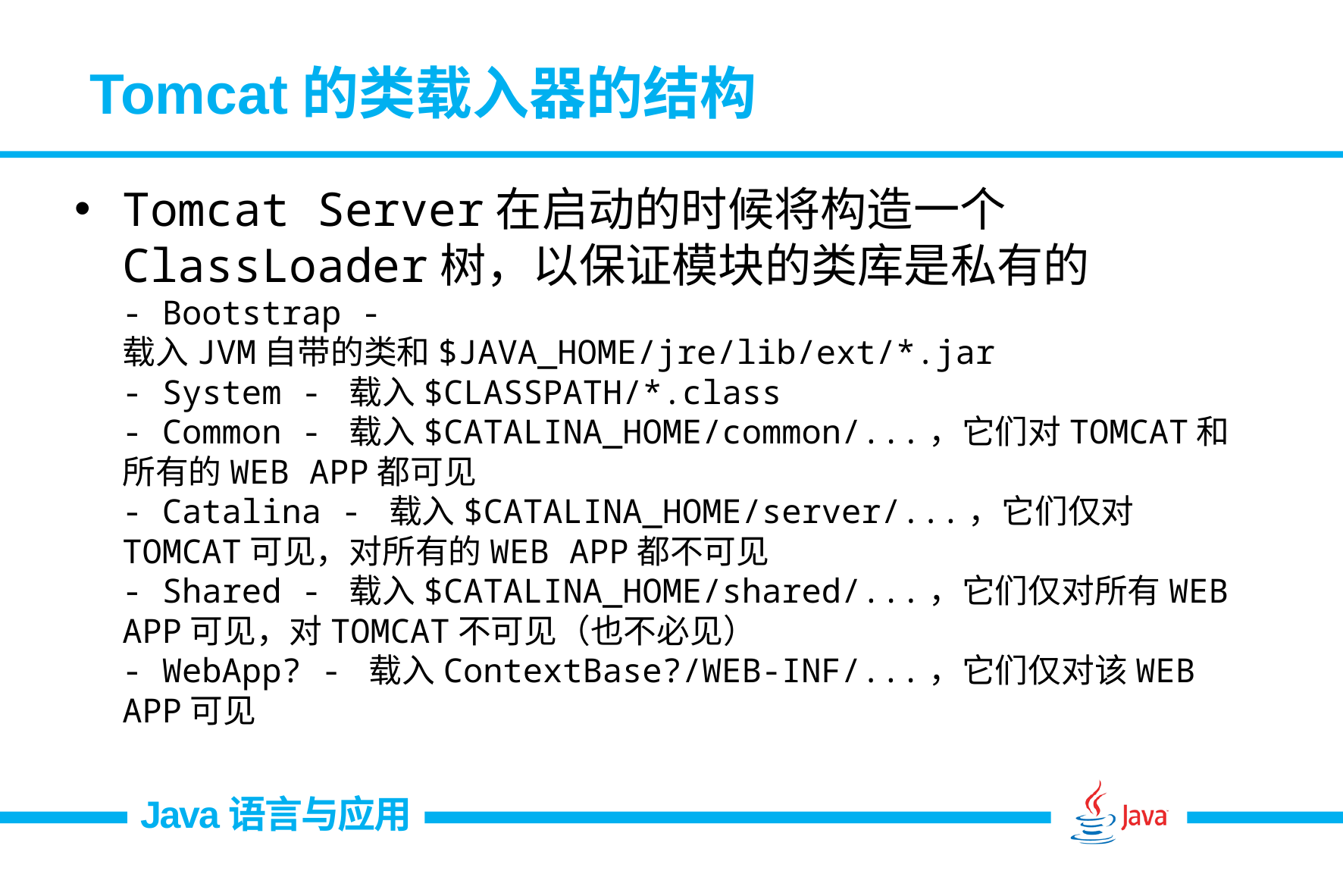

# Tomcat的类载入器的结构
Tomcat Server在启动的时候将构造一个ClassLoader树，以保证模块的类库是私有的
- Bootstrap - 载入JVM自带的类和$JAVA_HOME/jre/lib/ext/*.jar
- System - 载入$CLASSPATH/*.class
- Common - 载入$CATALINA_HOME/common/...，它们对TOMCAT和所有的WEB APP都可见
- Catalina - 载入$CATALINA_HOME/server/...，它们仅对TOMCAT可见，对所有的WEB APP都不可见
- Shared - 载入$CATALINA_HOME/shared/...，它们仅对所有WEB APP可见，对TOMCAT不可见（也不必见）
- WebApp? - 载入ContextBase?/WEB-INF/...，它们仅对该WEB APP可见